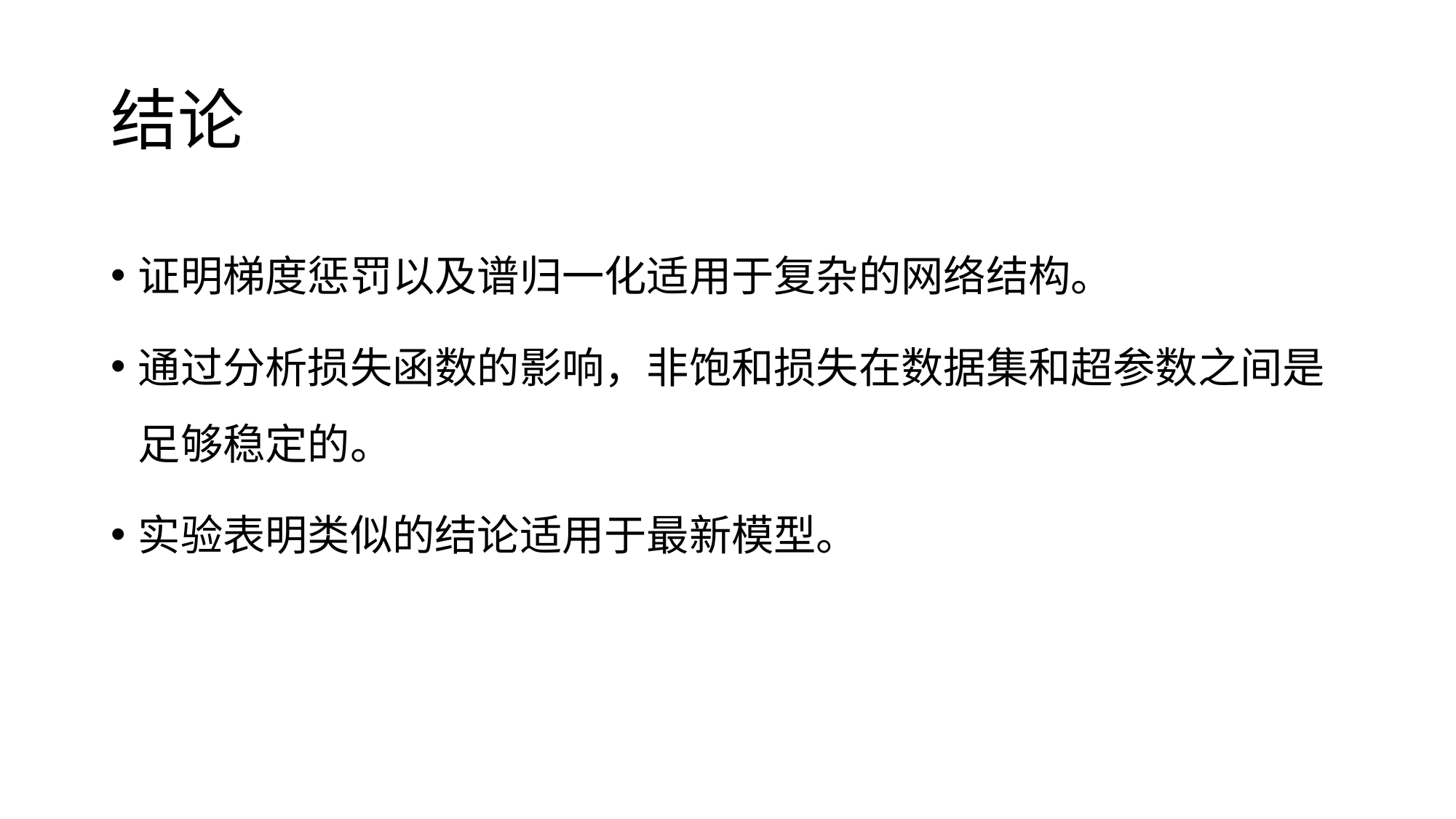

# 结论
证明梯度惩罚以及谱归一化适用于复杂的网络结构。
通过分析损失函数的影响，非饱和损失在数据集和超参数之间是足够稳定的。
实验表明类似的结论适用于最新模型。